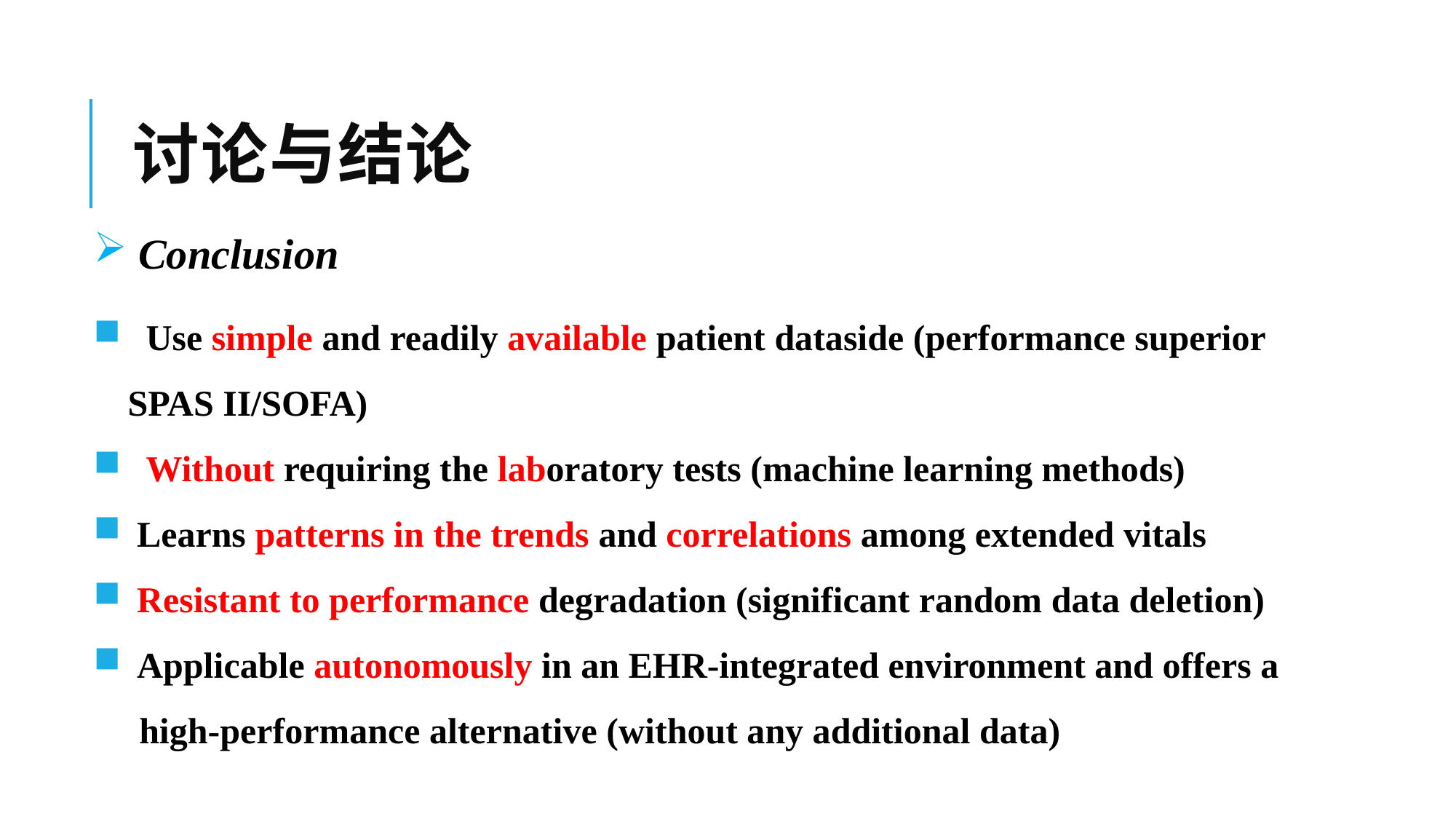

# 讨论与结论
 Conclusion
  Use simple and readily available patient dataside (performance superior SPAS II/SOFA)
  Without requiring the laboratory tests (machine learning methods)
 Learns patterns in the trends and correlations among extended vitals
 Resistant to performance degradation (significant random data deletion)
 Applicable autonomously in an EHR-integrated environment and offers a
     high-performance alternative (without any additional data)